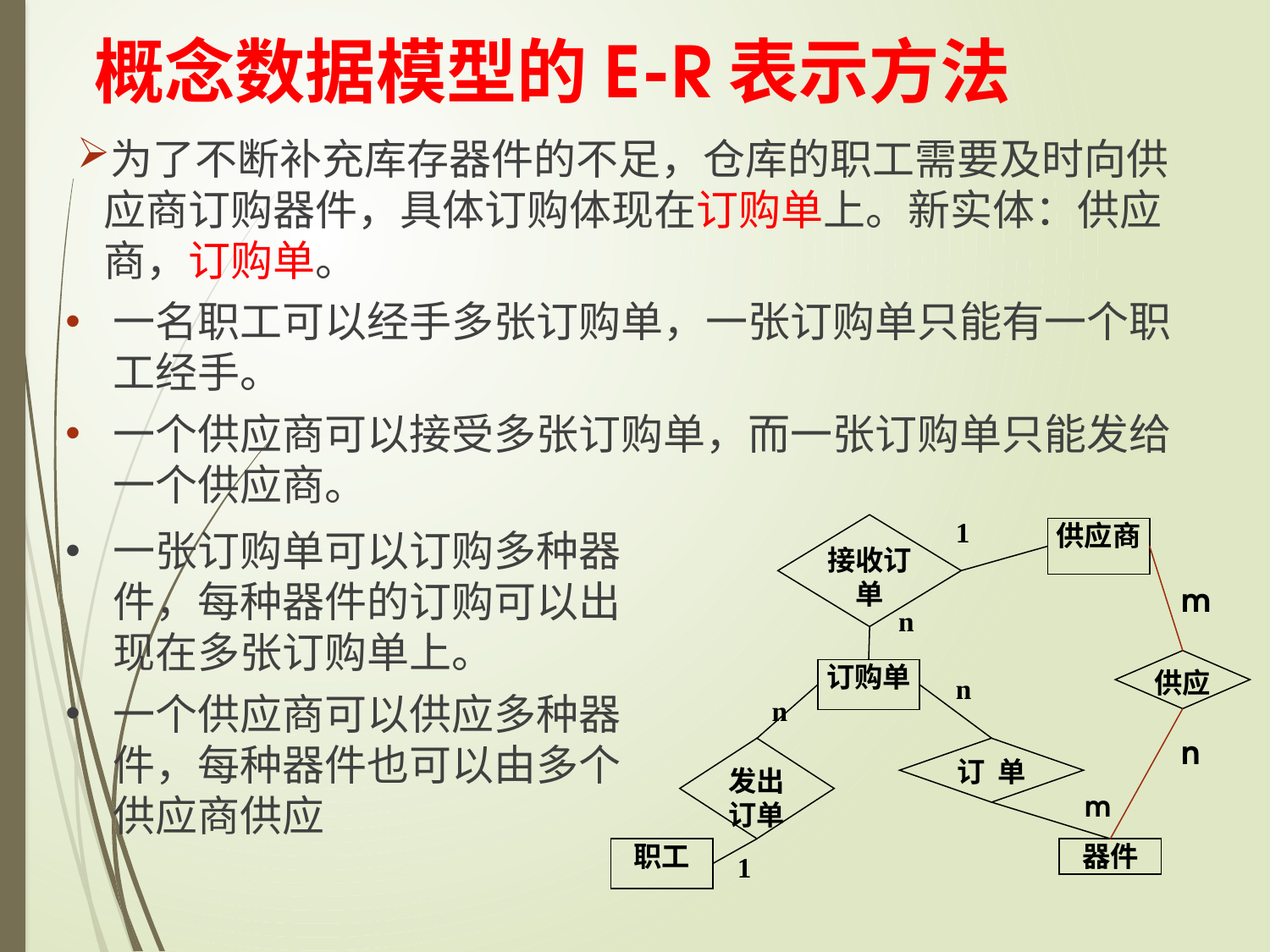

概念数据模型的E-R表示方法
为了不断补充库存器件的不足，仓库的职工需要及时向供应商订购器件，具体订购体现在订购单上。新实体：供应商，订购单。
一名职工可以经手多张订购单，一张订购单只能有一个职工经手。
一个供应商可以接受多张订购单，而一张订购单只能发给一个供应商。
接收订单
1
供应商
n
订购单
n
n
发出订单
订  单
职工
器件
1
m

n
供应
m
一张订购单可以订购多种器件，每种器件的订购可以出现在多张订购单上。
一个供应商可以供应多种器件，每种器件也可以由多个供应商供应